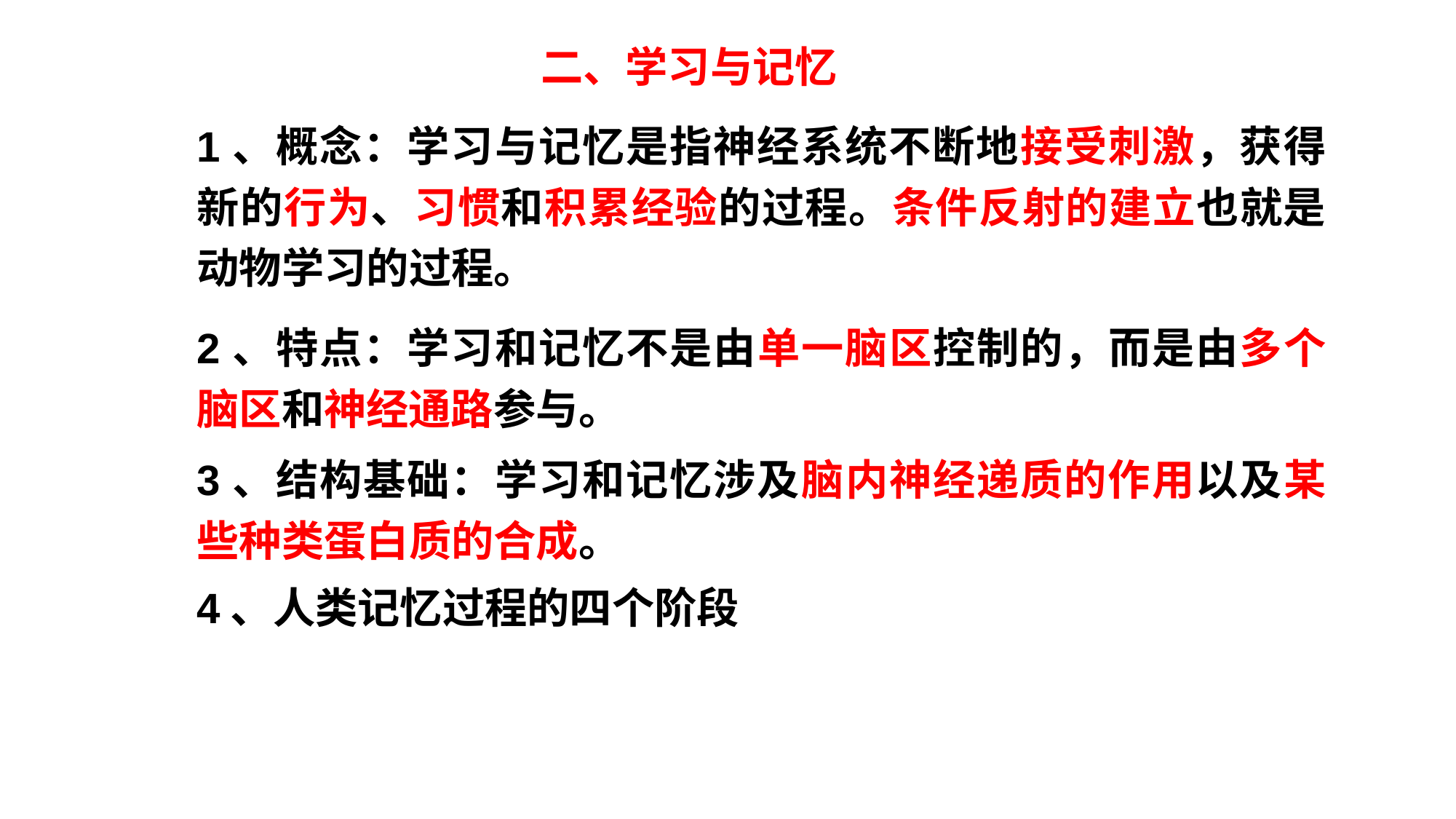

二、学习与记忆
1、概念：学习与记忆是指神经系统不断地接受刺激，获得新的行为、习惯和积累经验的过程。条件反射的建立也就是动物学习的过程。
2、特点：学习和记忆不是由单一脑区控制的，而是由多个脑区和神经通路参与。
3、结构基础：学习和记忆涉及脑内神经递质的作用以及某些种类蛋白质的合成。
4、人类记忆过程的四个阶段